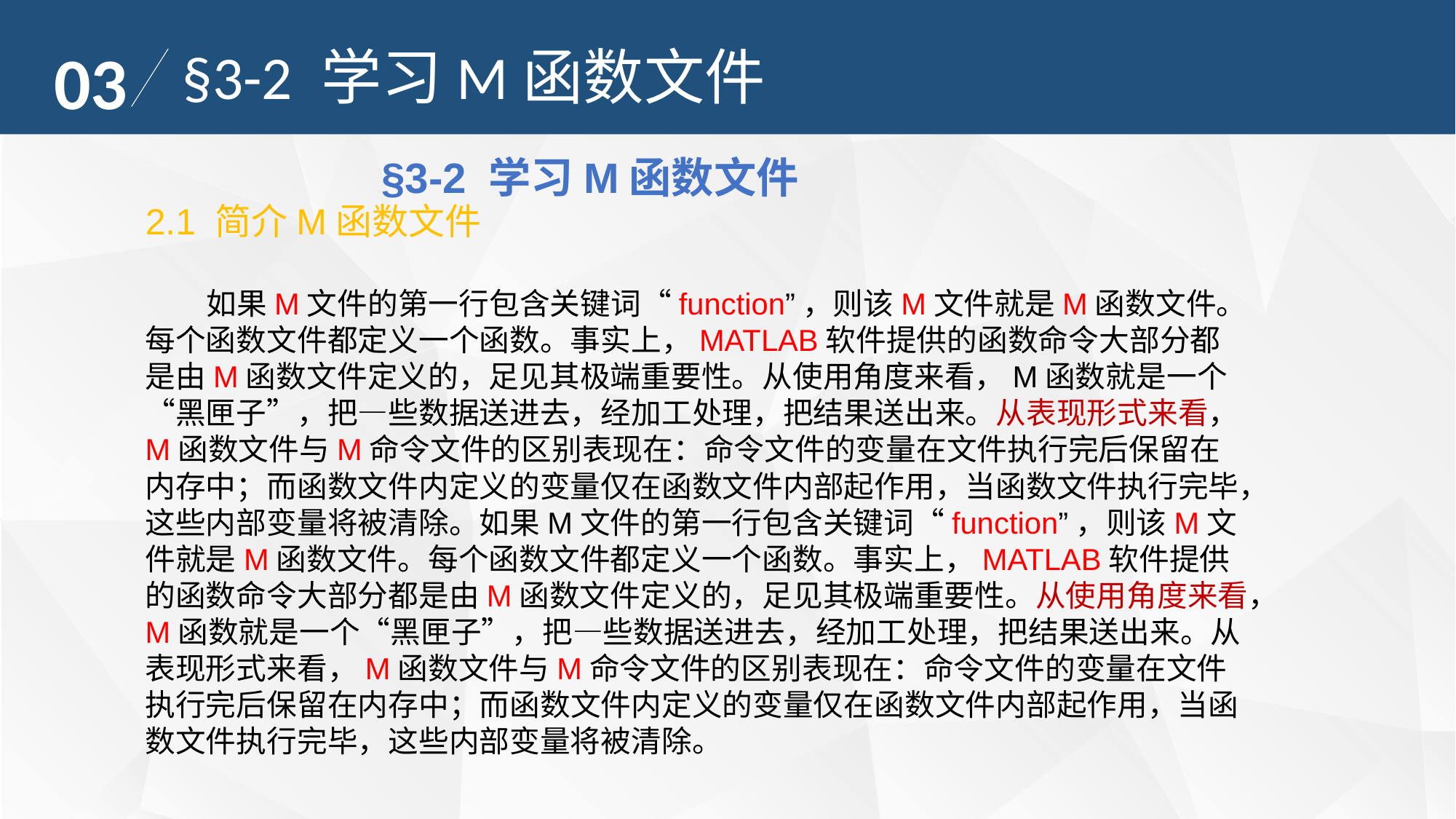

03
§3-2 学习M函数文件
§3-2 学习M函数文件
2.1 简介M函数文件
        如果M文件的第一行包含关键词“function”，则该M文件就是M函数文件。每个函数文件都定义一个函数。事实上，MATLAB软件提供的函数命令大部分都是由M函数文件定义的，足见其极端重要性。从使用角度来看，M函数就是一个“黑匣子”，把—些数据送进去，经加工处理，把结果送出来。从表现形式来看，M函数文件与M命令文件的区别表现在：命令文件的变量在文件执行完后保留在内存中；而函数文件内定义的变量仅在函数文件内部起作用，当函数文件执行完毕，这些内部变量将被清除。如果M文件的第一行包含关键词“function”，则该M文件就是M函数文件。每个函数文件都定义一个函数。事实上，MATLAB软件提供的函数命令大部分都是由M函数文件定义的，足见其极端重要性。从使用角度来看，M函数就是一个“黑匣子”，把—些数据送进去，经加工处理，把结果送出来。从表现形式来看，M函数文件与M命令文件的区别表现在：命令文件的变量在文件执行完后保留在内存中；而函数文件内定义的变量仅在函数文件内部起作用，当函数文件执行完毕，这些内部变量将被清除。